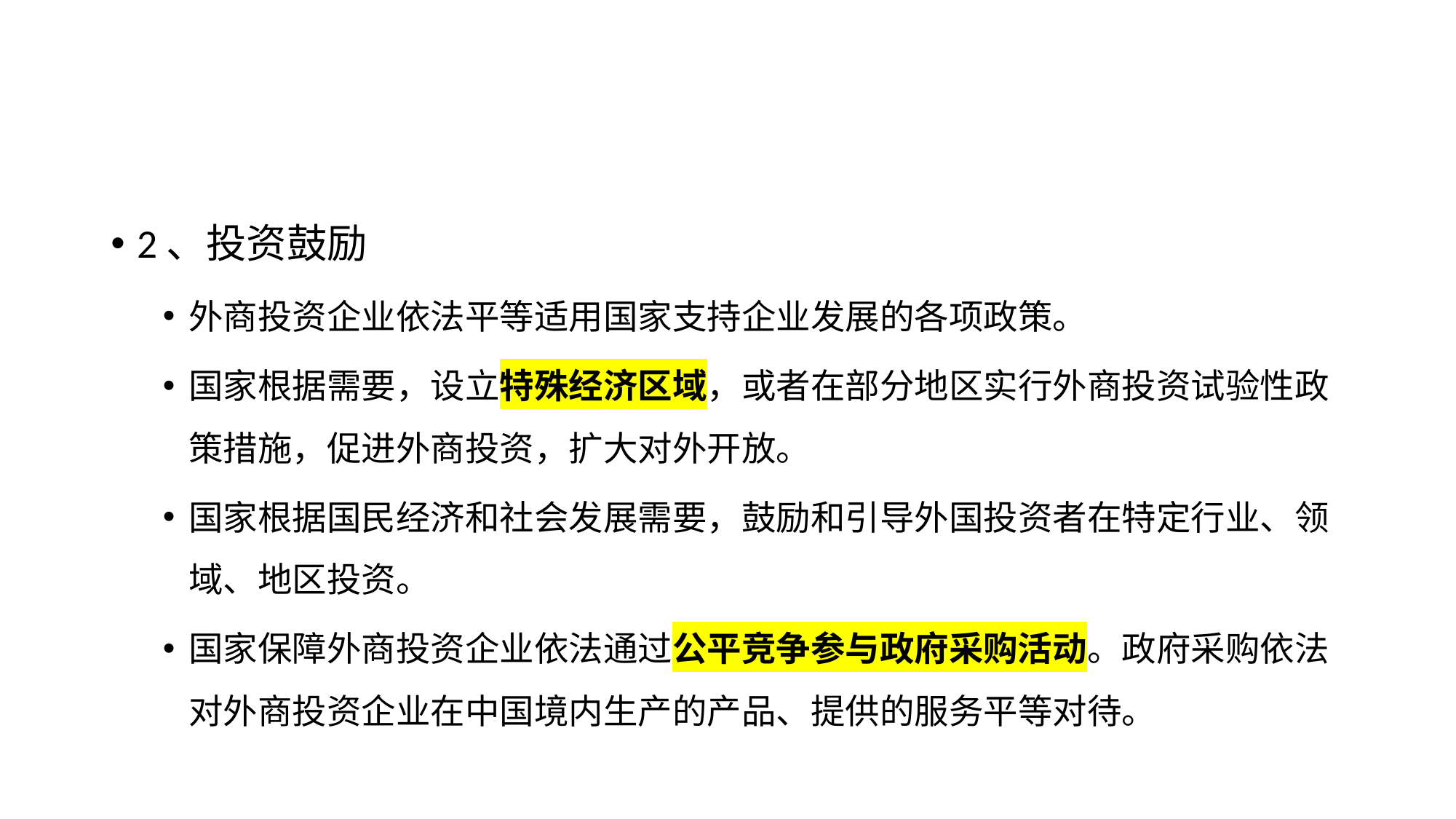

#
2、投资鼓励
外商投资企业依法平等适用国家支持企业发展的各项政策。
国家根据需要，设立特殊经济区域，或者在部分地区实行外商投资试验性政策措施，促进外商投资，扩大对外开放。
国家根据国民经济和社会发展需要，鼓励和引导外国投资者在特定行业、领域、地区投资。
国家保障外商投资企业依法通过公平竞争参与政府采购活动。政府采购依法对外商投资企业在中国境内生产的产品、提供的服务平等对待。